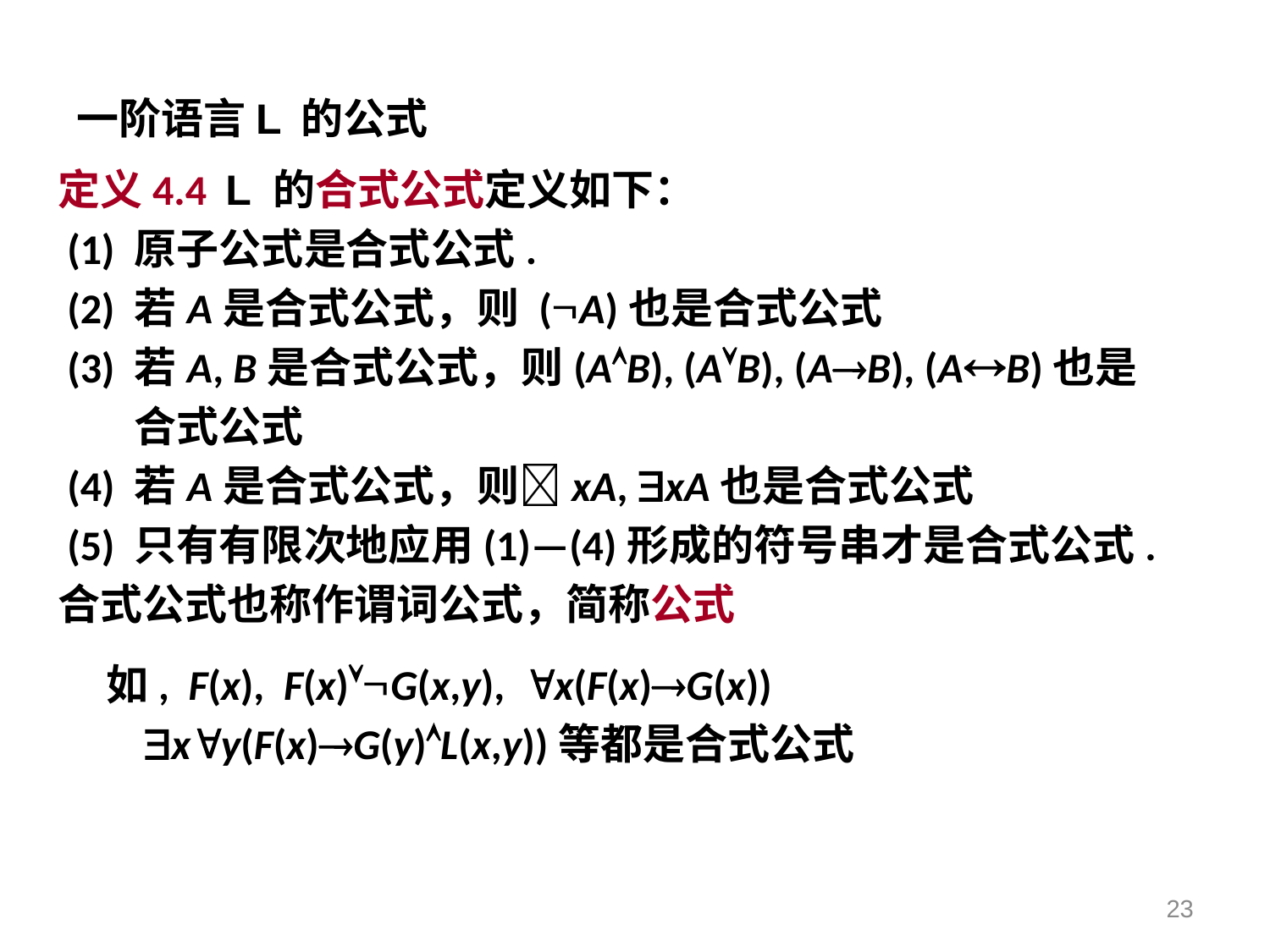

# 一阶语言L 的公式
定义4.4  L 的合式公式定义如下：
 (1) 原子公式是合式公式.
 (2) 若A是合式公式，则 (¬A)也是合式公式
 (3) 若A, B是合式公式，则(A∧B), (A∨B), (A→B), (A↔B)也是
       合式公式
 (4) 若A是合式公式，则∀xA, ∃xA也是合式公式
 (5) 只有有限次地应用(1)—(4)形成的符号串才是合式公式.
合式公式也称作谓词公式，简称公式
    如,  F(x),  F(x)∨¬G(x,y),  ∀x(F(x)→G(x))
         ∃x∀y(F(x)→G(y)∧L(x,y))等都是合式公式
23